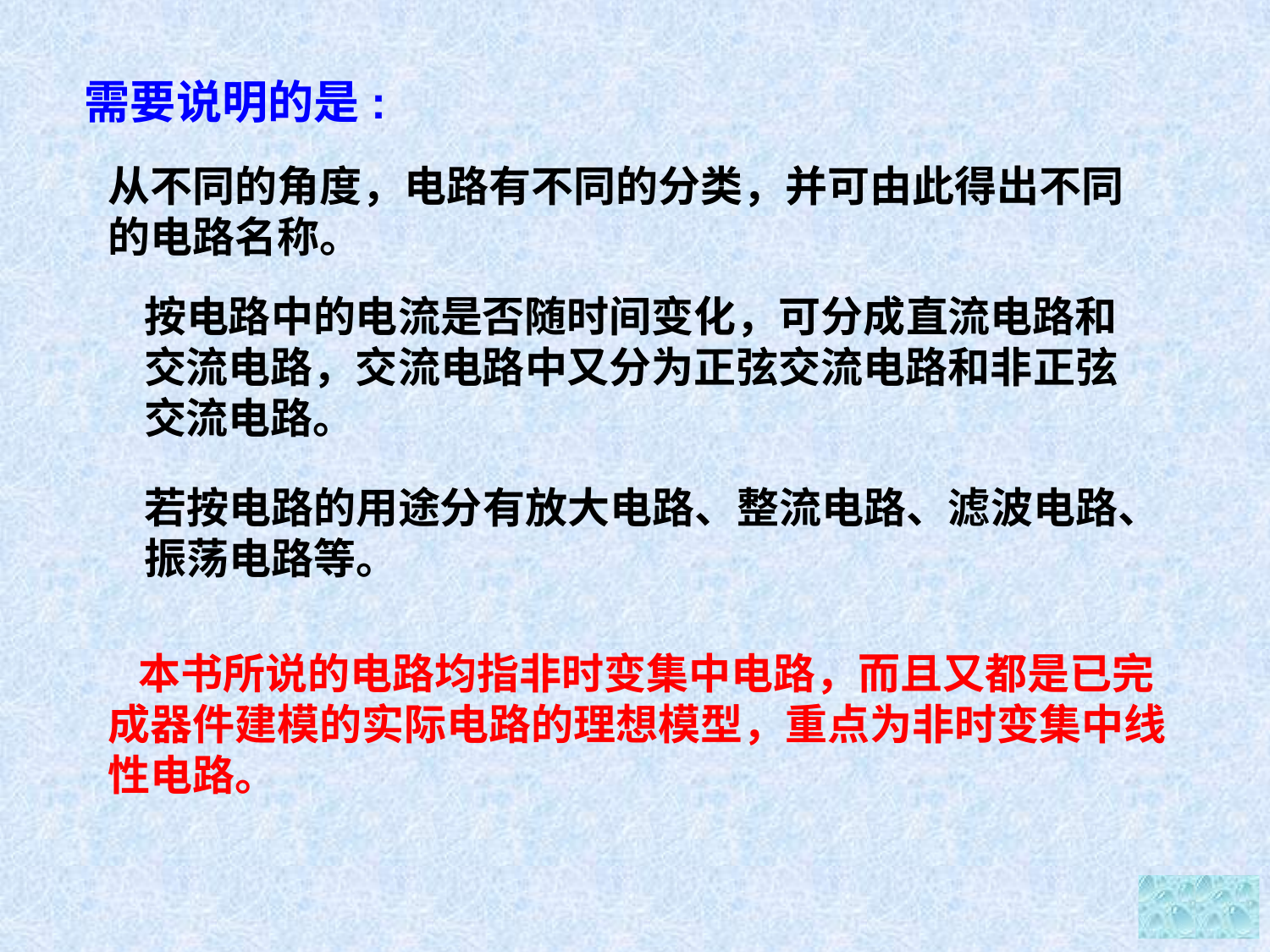

需要说明的是:
从不同的角度，电路有不同的分类，并可由此得出不同的电路名称。
按电路中的电流是否随时间变化，可分成直流电路和交流电路，交流电路中又分为正弦交流电路和非正弦交流电路。
若按电路的用途分有放大电路、整流电路、滤波电路、振荡电路等。
本书所说的电路均指非时变集中电路，而且又都是已完成器件建模的实际电路的理想模型，重点为非时变集中线性电路。